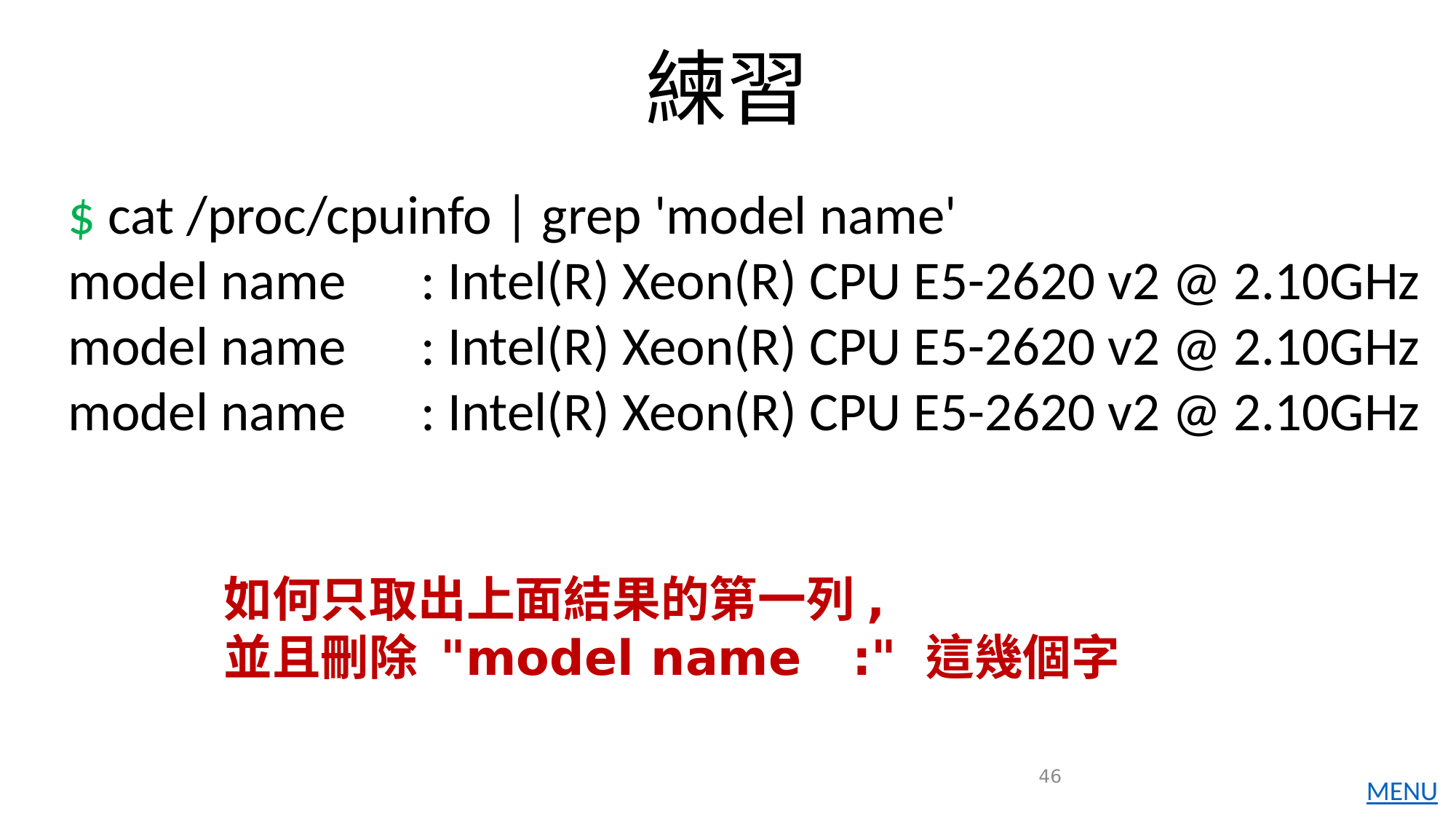

46
練習
$ cat /proc/cpuinfo | grep 'model name'
model name      : Intel(R) Xeon(R) CPU E5-2620 v2 @ 2.10GHz
model name      : Intel(R) Xeon(R) CPU E5-2620 v2 @ 2.10GHz
model name      : Intel(R) Xeon(R) CPU E5-2620 v2 @ 2.10GHz
如何只取出上面結果的第一列,
並且刪除 "model name   :" 這幾個字